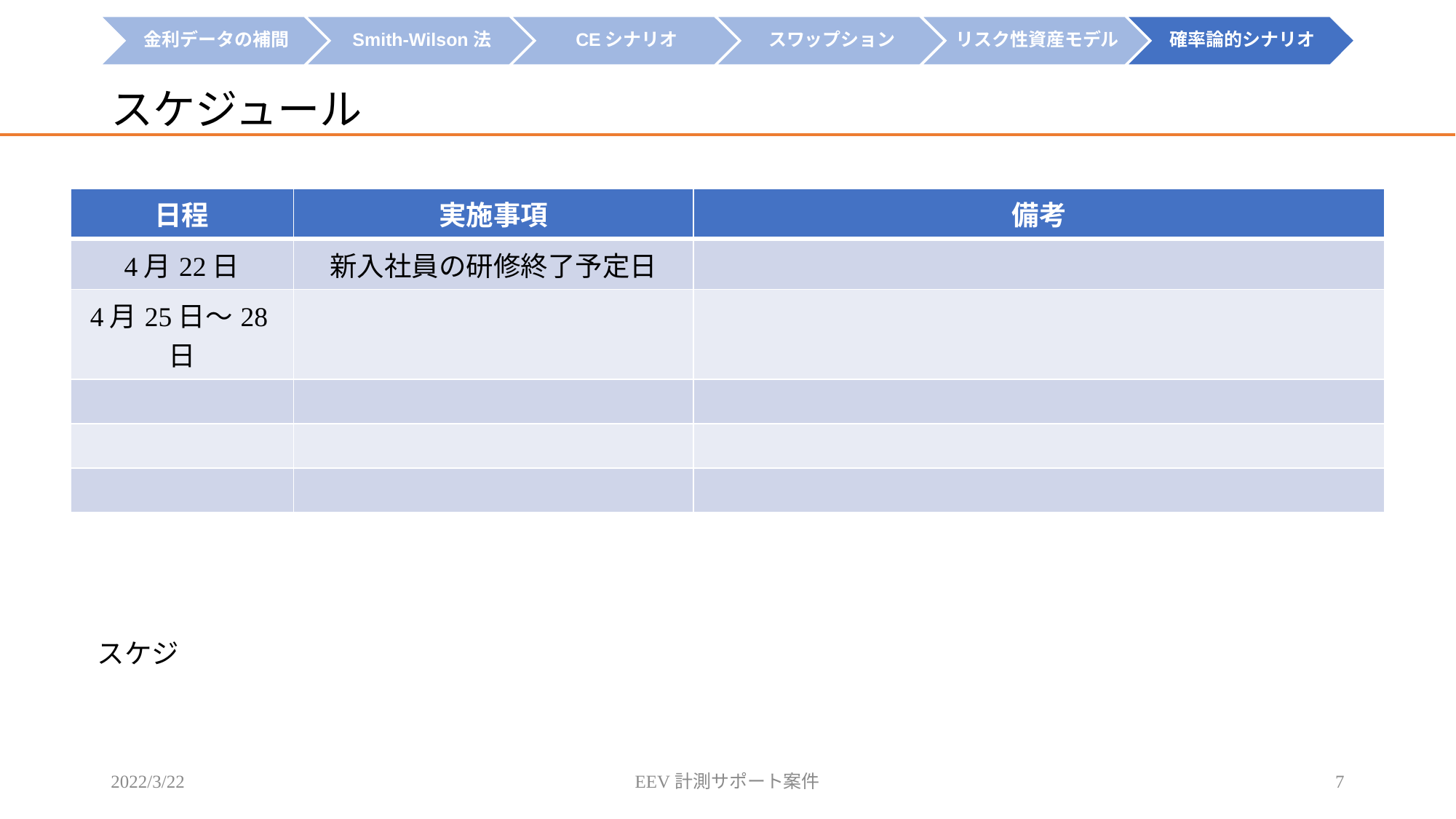

金利データの補間
Smith-Wilson法
CEシナリオ
スワップション
リスク性資産モデル
確率論的シナリオ
# スケジュール
| 日程 | 実施事項 | 備考 |
| --- | --- | --- |
| 4月22日 | 新入社員の研修終了予定日 |  |
| 4月25日～28日 |  |  |
|  |  |  |
|  |  |  |
|  |  |  |
スケジ
2022/3/22
EEV計測サポート案件
7